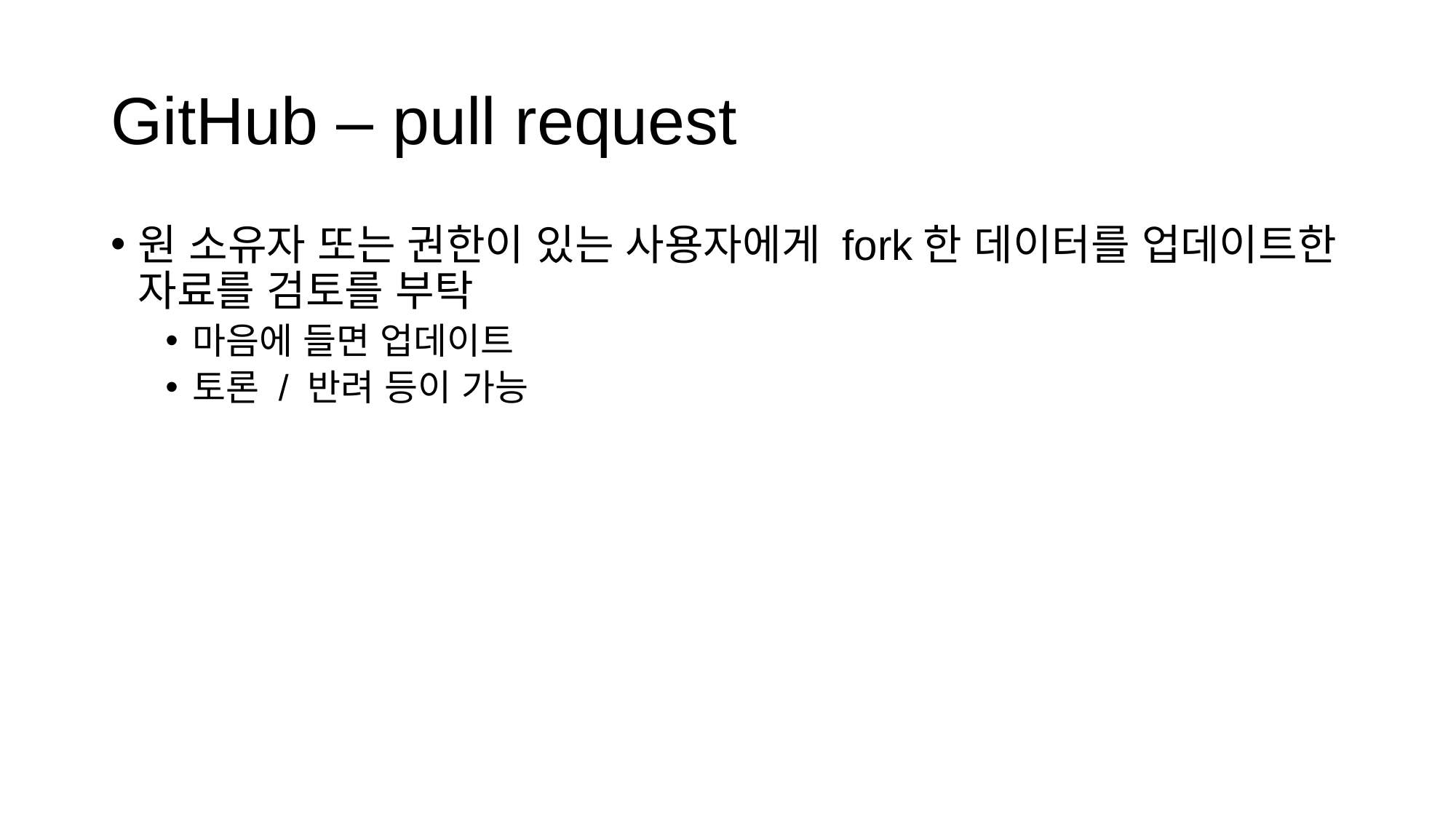

# GitHub – pull request
원 소유자 또는 권한이 있는 사용자에게 fork한 데이터를 업데이트한 자료를 검토를 부탁
마음에 들면 업데이트
토론 / 반려 등이 가능